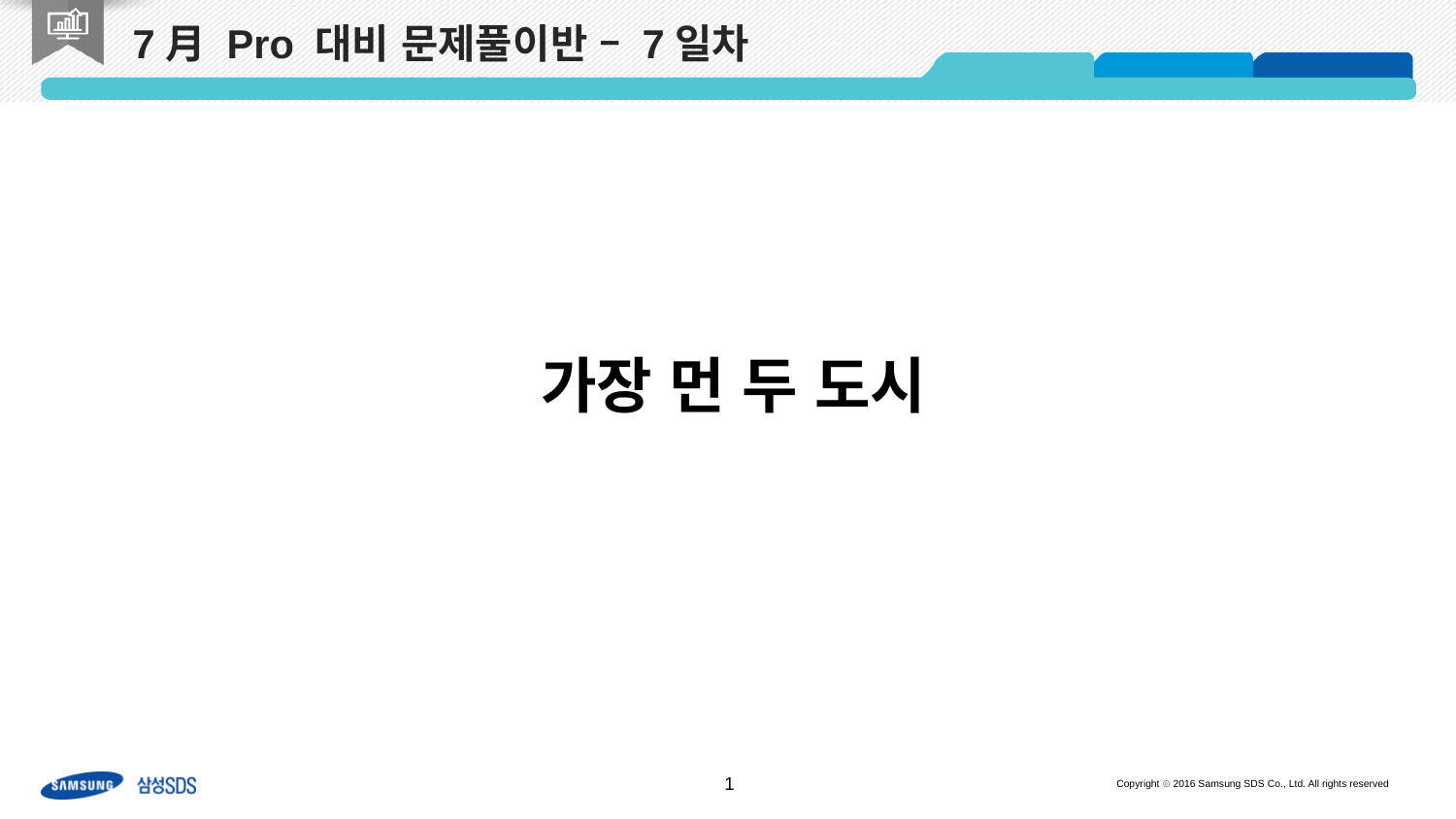

# 7月 Pro 대비 문제풀이반 – 7일차
가장 먼 두 도시